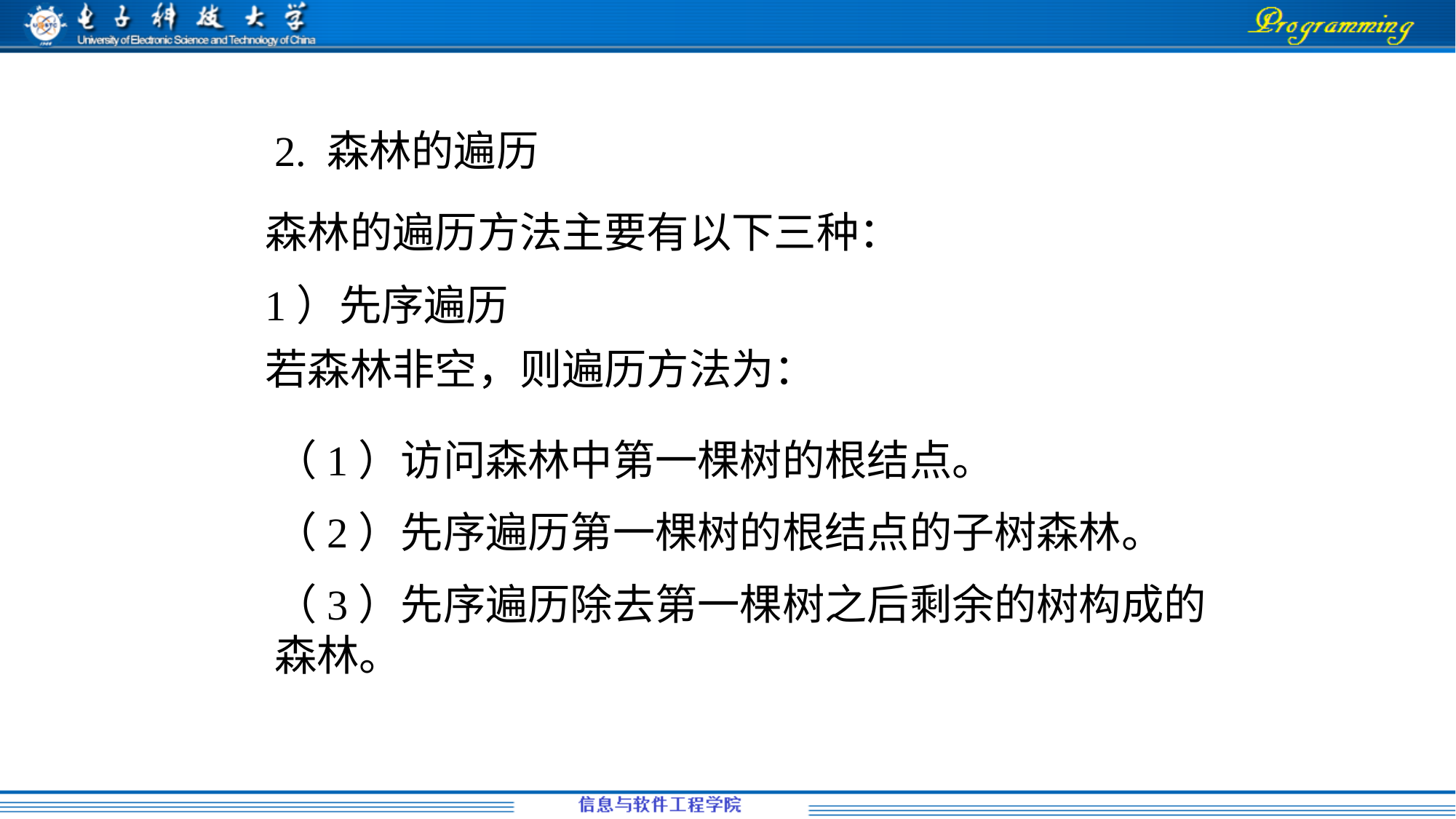

2. 森林的遍历
森林的遍历方法主要有以下三种：
1）先序遍历
若森林非空，则遍历方法为：
（1）访问森林中第一棵树的根结点。
（2）先序遍历第一棵树的根结点的子树森林。
（3）先序遍历除去第一棵树之后剩余的树构成的森林。